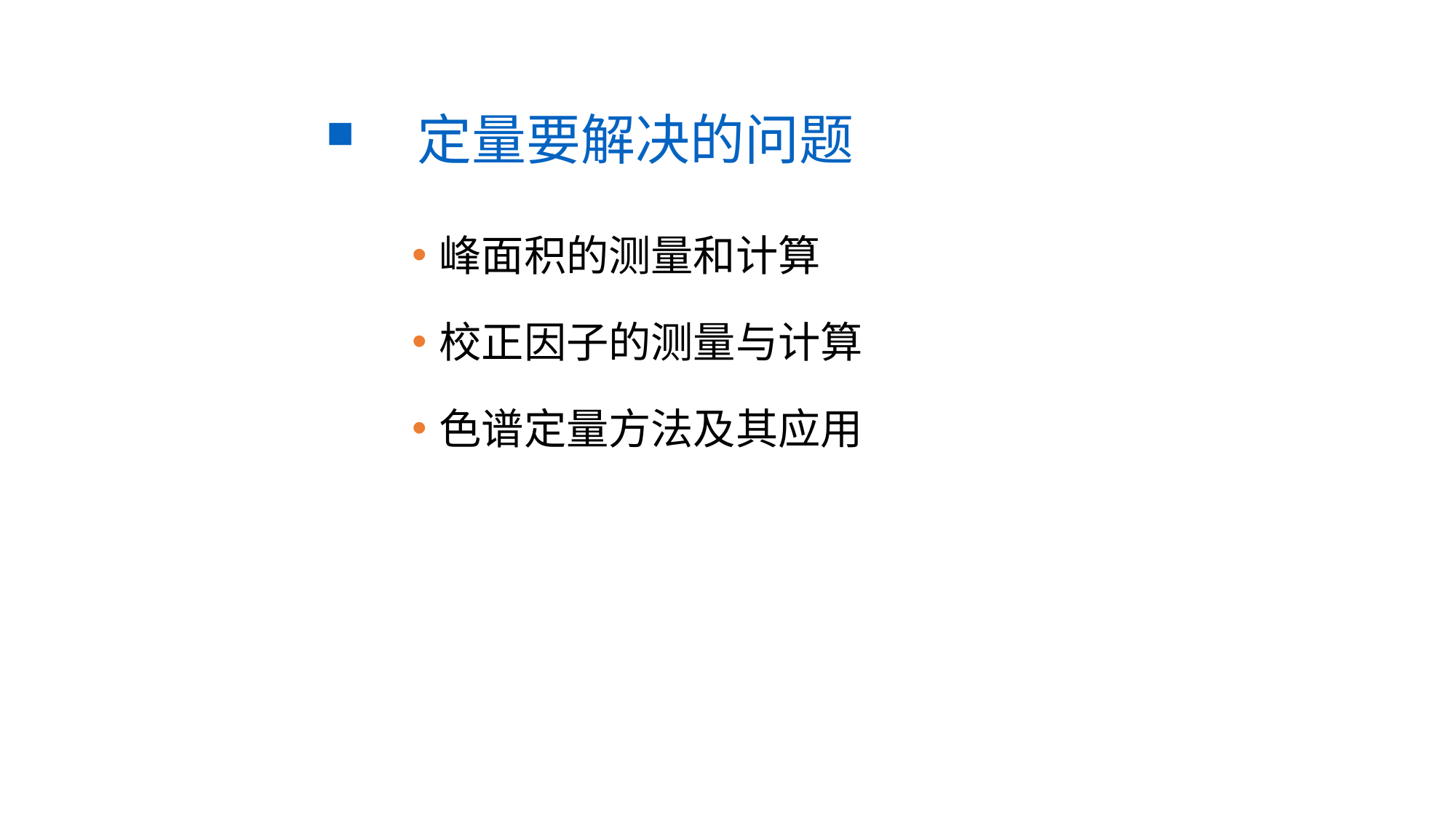

定量要解决的问题
峰面积的测量和计算
校正因子的测量与计算
色谱定量方法及其应用